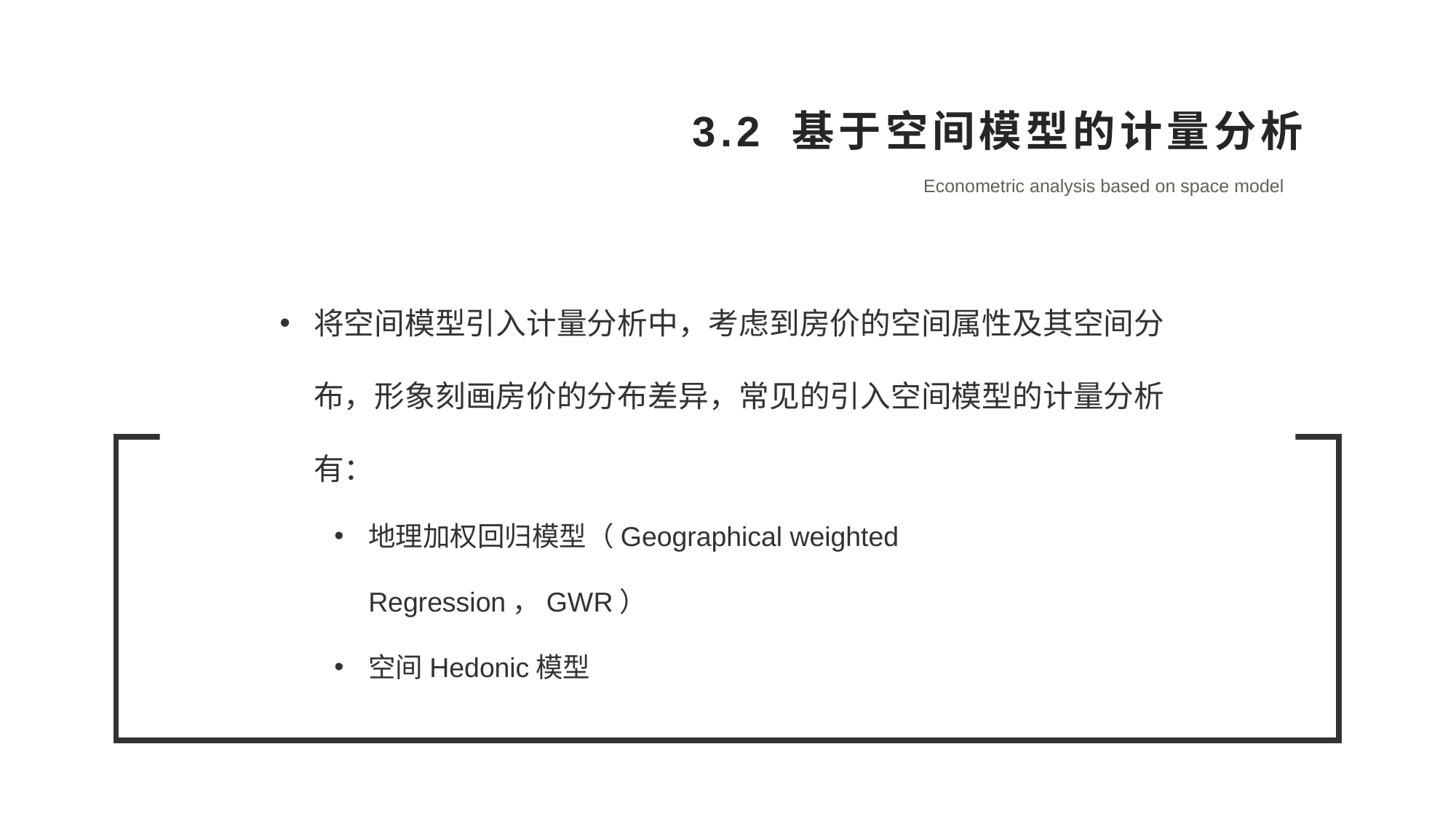

3.2 基于空间模型的计量分析
Econometric analysis based on space model
将空间模型引入计量分析中，考虑到房价的空间属性及其空间分布，形象刻画房价的分布差异，常见的引入空间模型的计量分析有：
地理加权回归模型（Geographical weighted Regression，GWR）
空间Hedonic模型